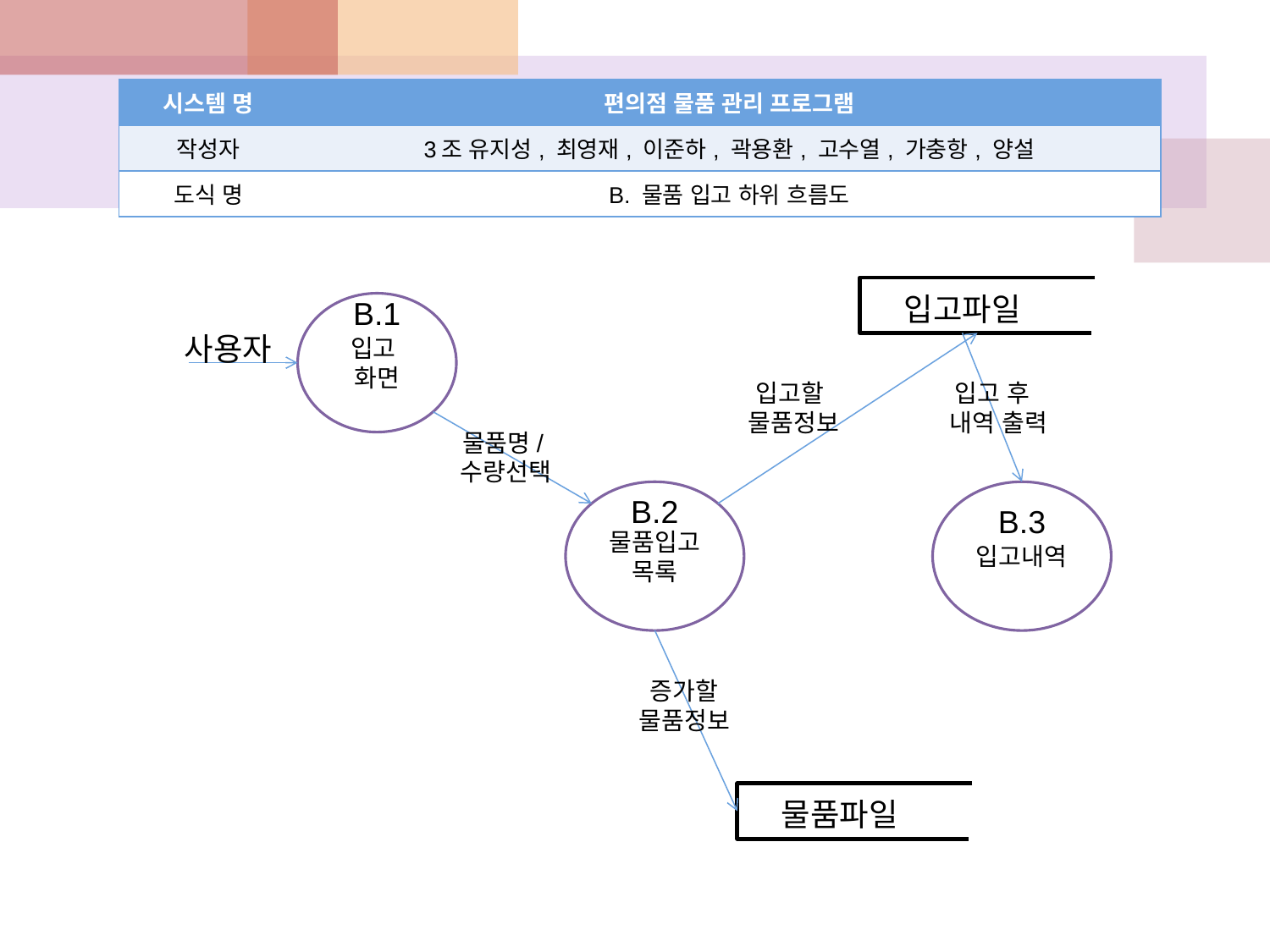

| 시스템 명 | 편의점 물품 관리 프로그램 |
| --- | --- |
| 작성자 | 3조 유지성, 최영재, 이준하, 곽용환, 고수열, 가충항, 양설 |
| 도식 명 | B. 물품 입고 하위 흐름도 |

입고파일
B.1
입고
화면
사용자
입고할
물품정보
입고 후
 내역 출력
물품명/수량선택
물품입고
목록
입고내역
B.2
B.3
증가할
물품정보

물품파일